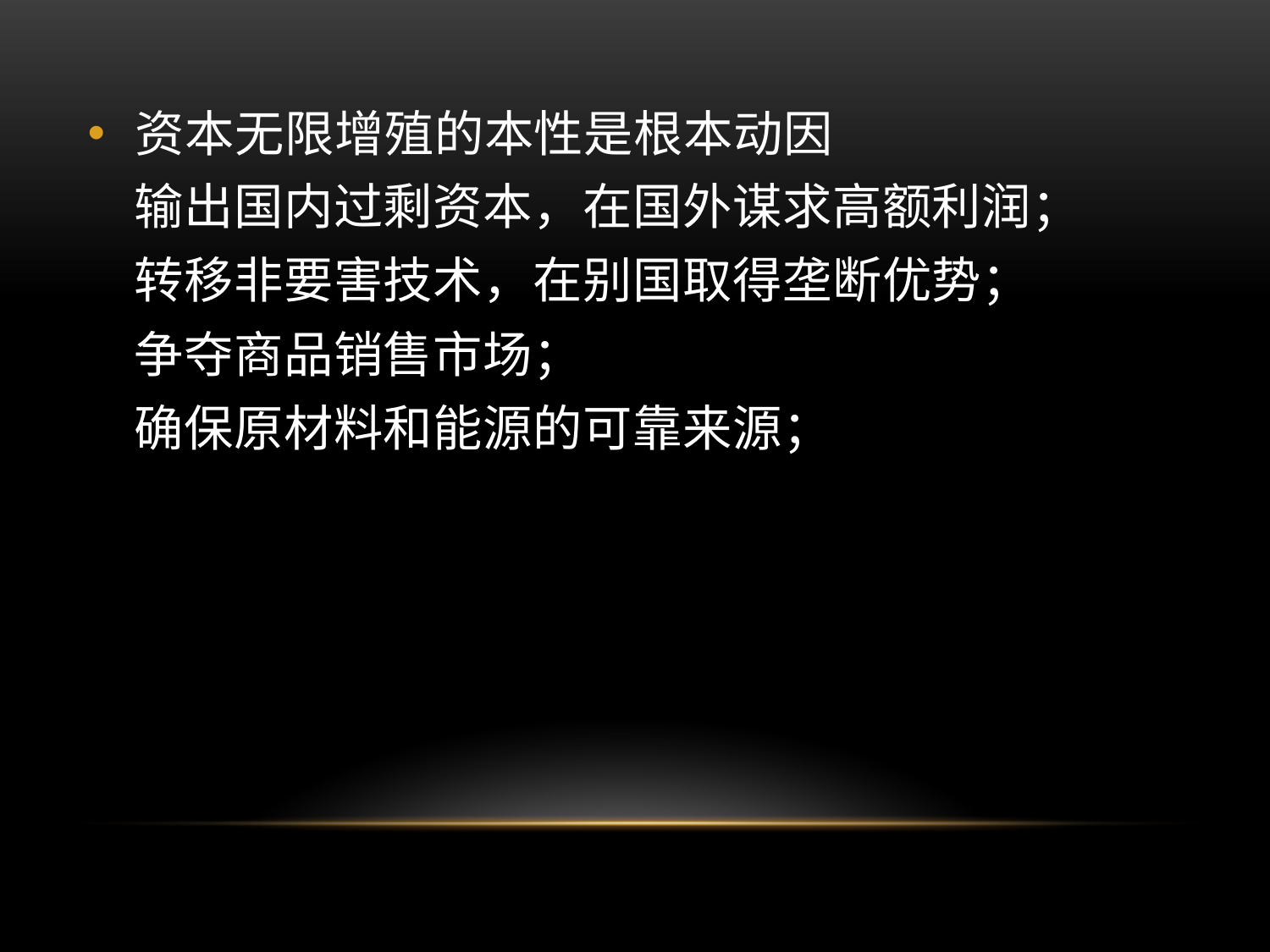

资本无限增殖的本性是根本动因
   输出国内过剩资本，在国外谋求高额利润；
   转移非要害技术，在别国取得垄断优势；
   争夺商品销售市场；
   确保原材料和能源的可靠来源；